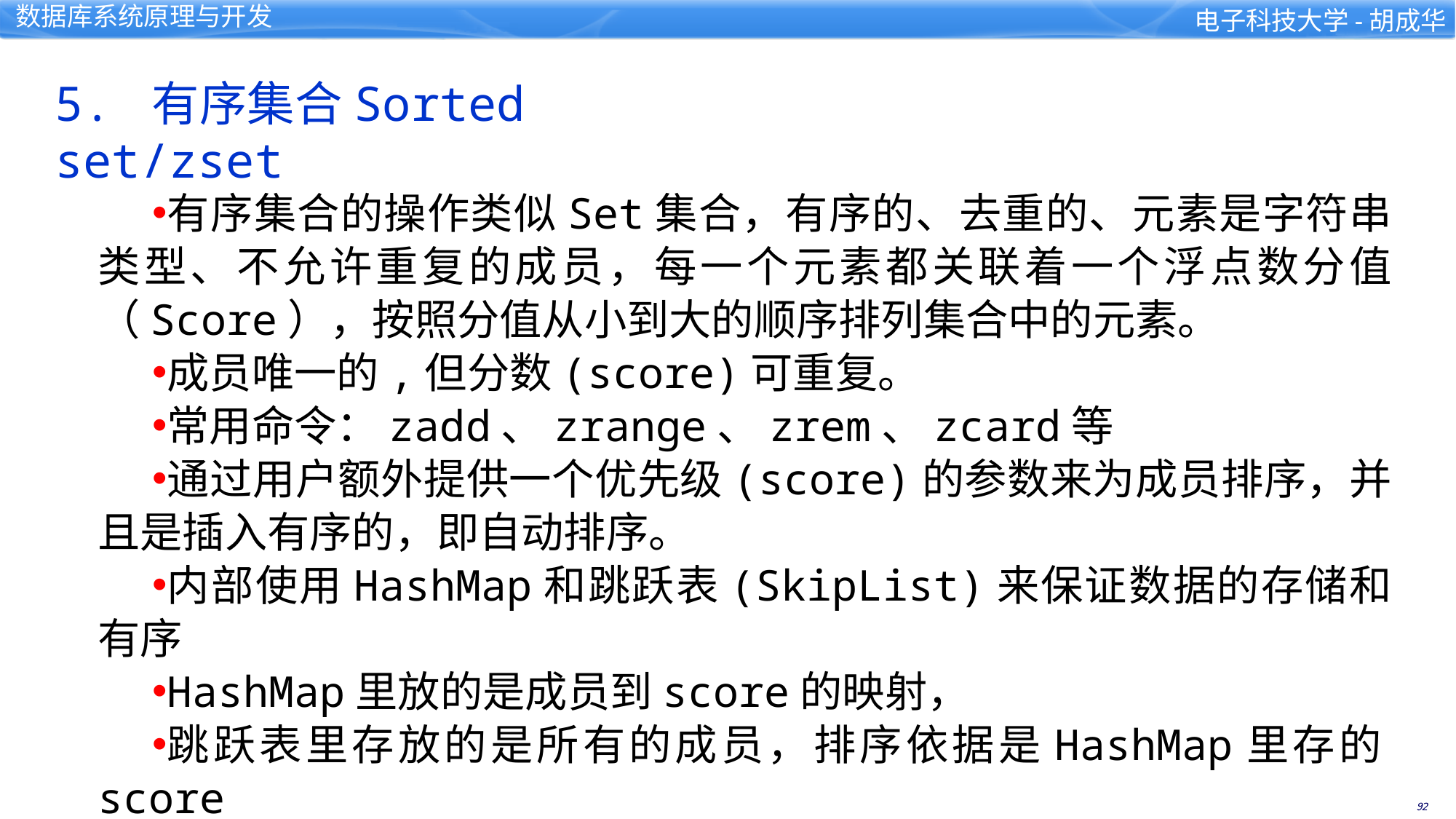

5. 有序集合Sorted set/zset
有序集合的操作类似Set集合，有序的、去重的、元素是字符串类型、不允许重复的成员，每一个元素都关联着一个浮点数分值（Score），按照分值从小到大的顺序排列集合中的元素。
成员唯一的,但分数(score)可重复。
常用命令：zadd、zrange、zrem、zcard等
通过用户额外提供一个优先级(score)的参数来为成员排序，并且是插入有序的，即自动排序。
内部使用HashMap和跳跃表(SkipList)来保证数据的存储和有序
HashMap里放的是成员到score的映射，
跳跃表里存放的是所有的成员，排序依据是HashMap里存的score